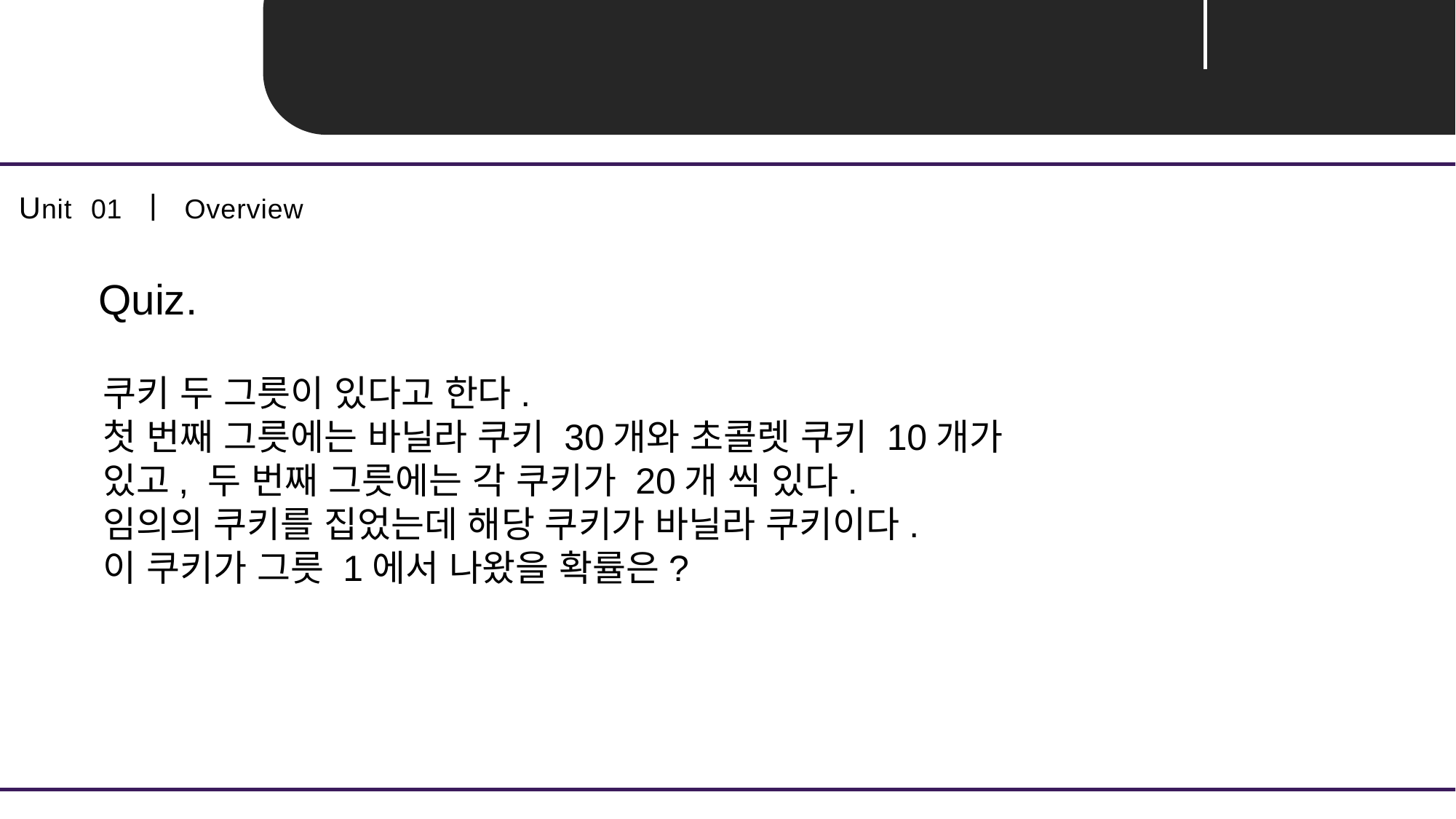

Unit  03 ㅣ Bayes Theory
Unit  01 ㅣ Overview
Quiz.
쿠키 두 그릇이 있다고 한다.
첫 번째 그릇에는 바닐라 쿠키 30개와 초콜렛 쿠키 10개가 있고, 두 번째 그릇에는 각 쿠키가 20개 씩 있다.
임의의 쿠키를 집었는데 해당 쿠키가 바닐라 쿠키이다.
이 쿠키가 그릇 1에서 나왔을 확률은?